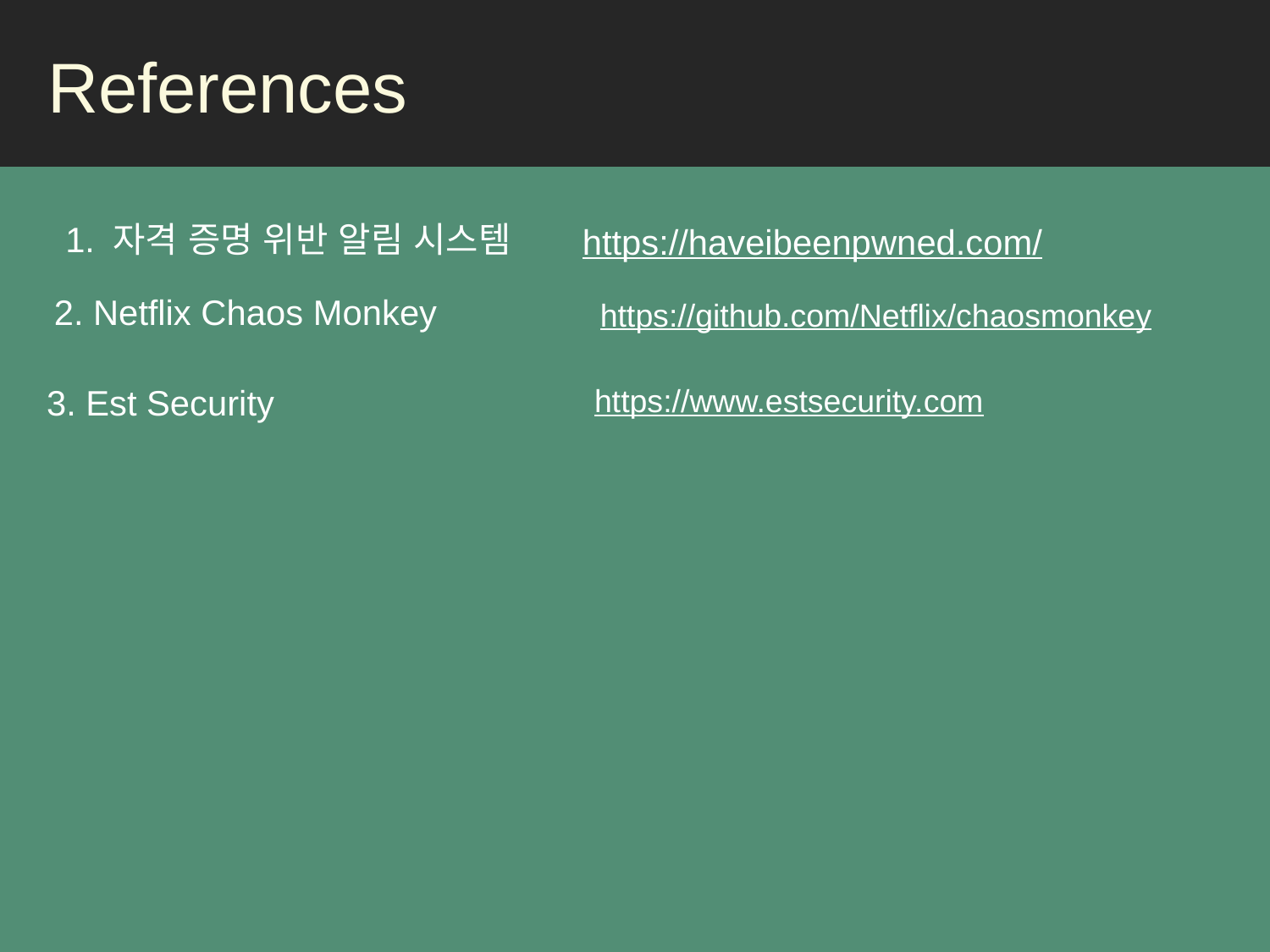

References

https://haveibeenpwned.com/
1. 자격 증명 위반 알림 시스템
2. Netflix Chaos Monkey
https://github.com/Netflix/chaosmonkey
3. Est Security
https://www.estsecurity.com